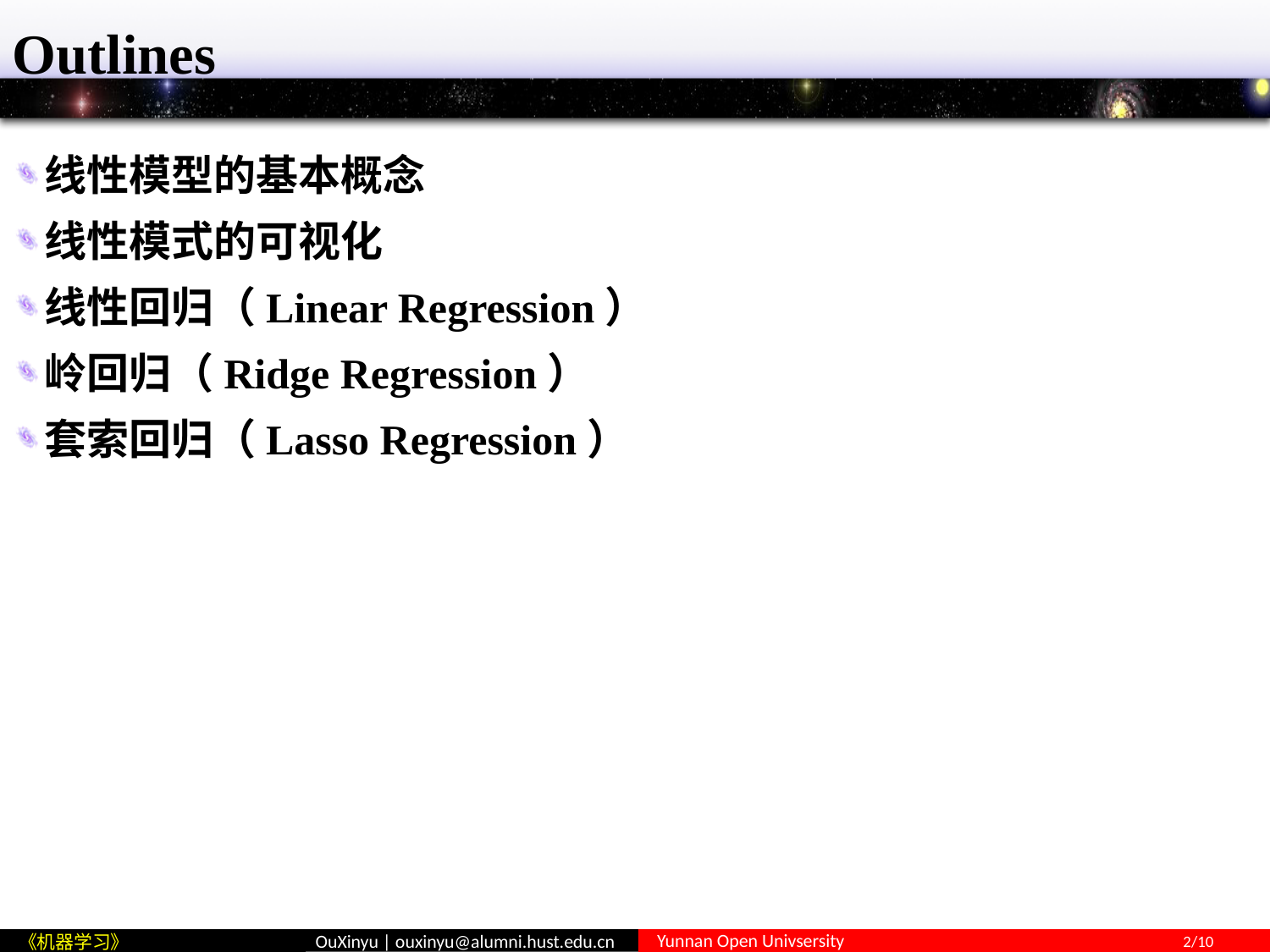

# Outlines
线性模型的基本概念
线性模式的可视化
线性回归（Linear Regression）
岭回归（Ridge Regression）
套索回归（Lasso Regression）